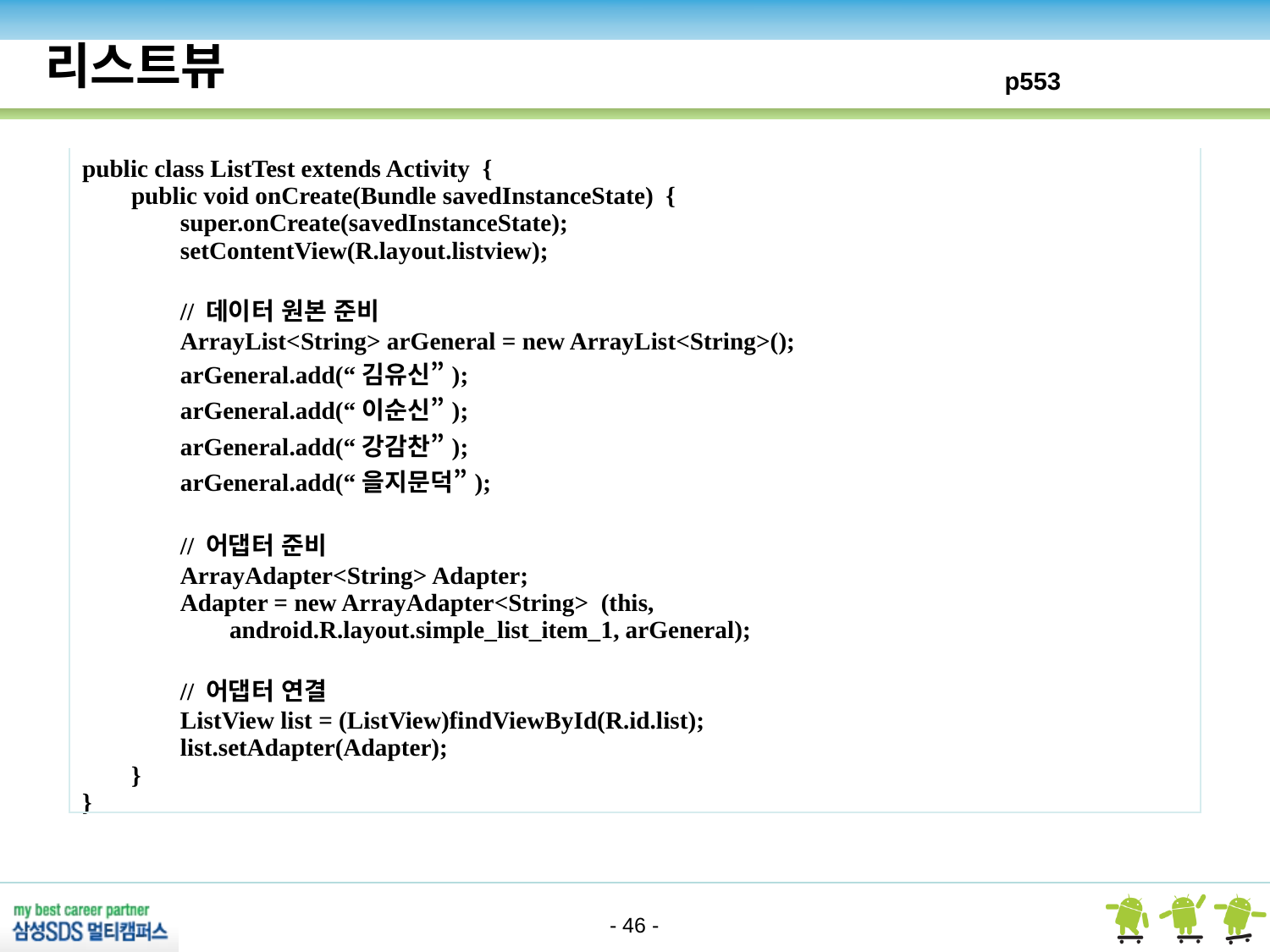

리스트뷰
p553
| public class ListTest extends Activity { public void onCreate(Bundle savedInstanceState) { super.onCreate(savedInstanceState); setContentView(R.layout.listview); // 데이터 원본 준비 ArrayList<String> arGeneral = new ArrayList<String>(); arGeneral.add(“김유신”); arGeneral.add(“이순신”); arGeneral.add(“강감찬”); arGeneral.add(“을지문덕”); // 어댑터 준비 ArrayAdapter<String> Adapter; Adapter = new ArrayAdapter<String> (this, android.R.layout.simple\_list\_item\_1, arGeneral); // 어댑터 연결 ListView list = (ListView)findViewById(R.id.list); list.setAdapter(Adapter); } } |
| --- |
- 46 -